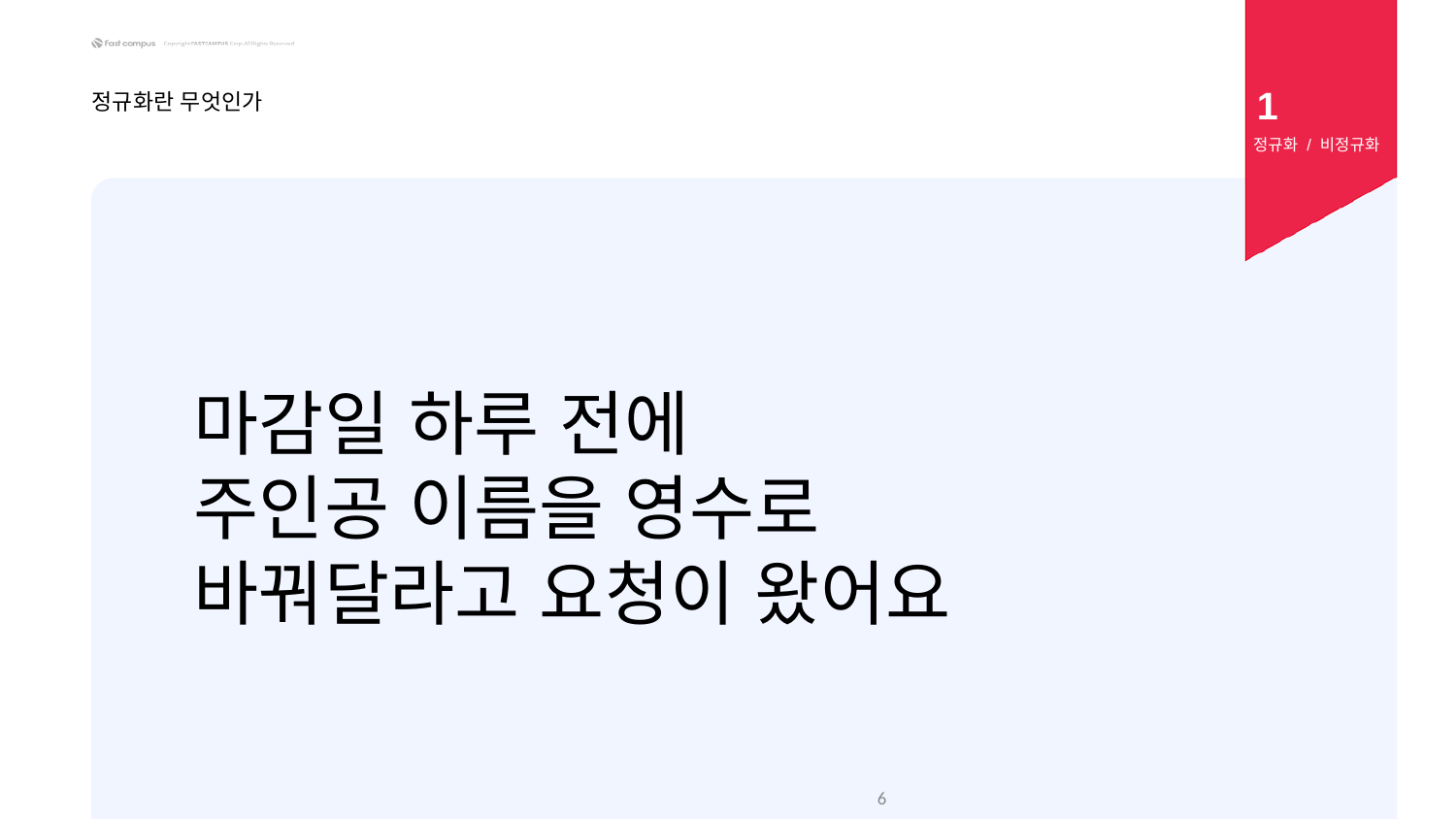

1
정규화란 무엇인가
 정규화 / 비정규화

마감일 하루 전에
주인공 이름을 영수로
바꿔달라고 요청이 왔어요
6